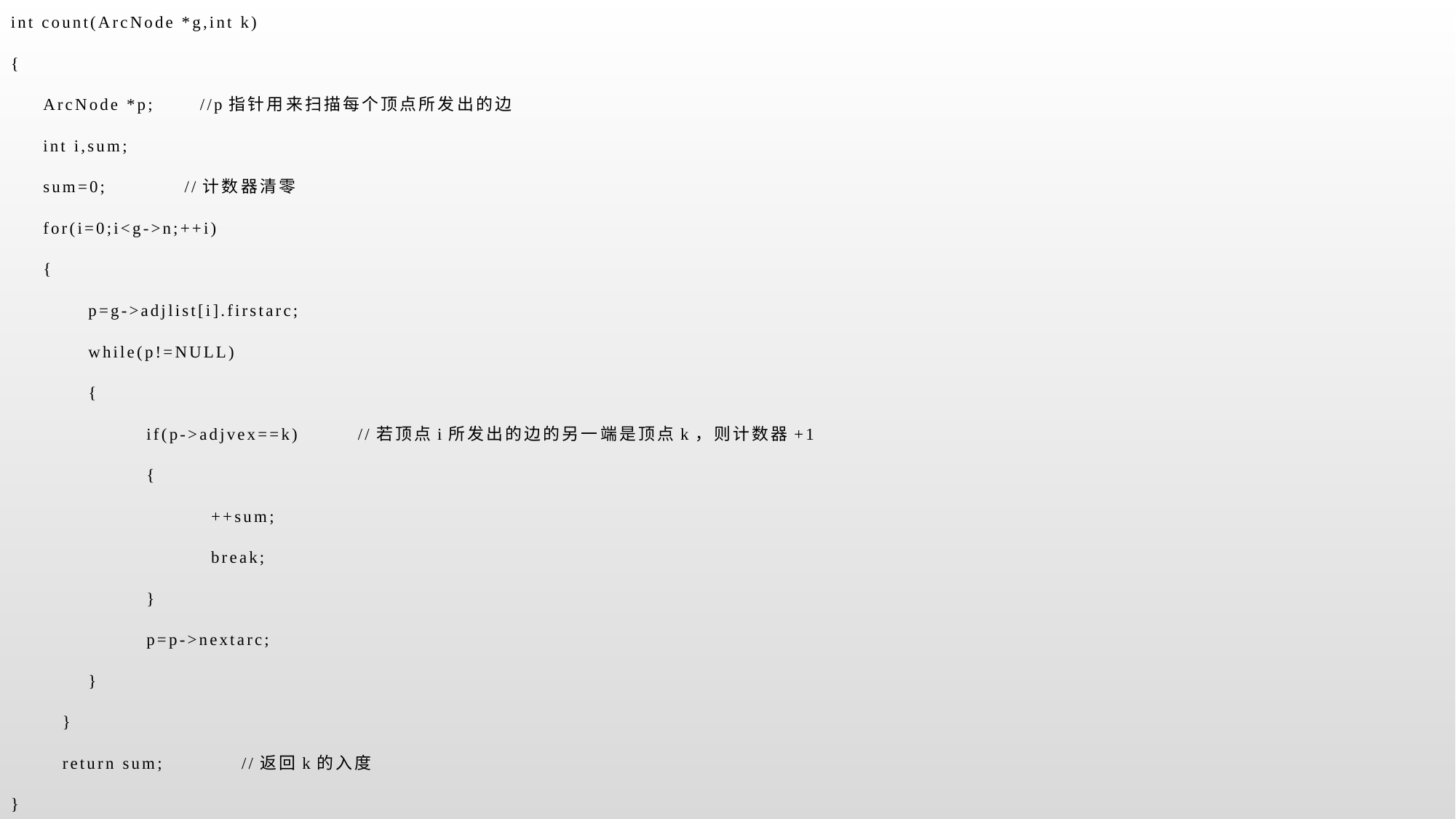

int count(ArcNode *g,int k)
{
     ArcNode *p;       //p指针用来扫描每个顶点所发出的边
     int i,sum;
     sum=0;            //计数器清零
     for(i=0;i<g->n;++i)
     {
            p=g->adjlist[i].firstarc;
            while(p!=NULL)
            {
                     if(p->adjvex==k)         //若顶点i所发出的边的另一端是顶点k，则计数器+1
                     {
                               ++sum;
                               break;
                     }
                     p=p->nextarc;
            }
        }
        return sum;            //返回k的入度
}